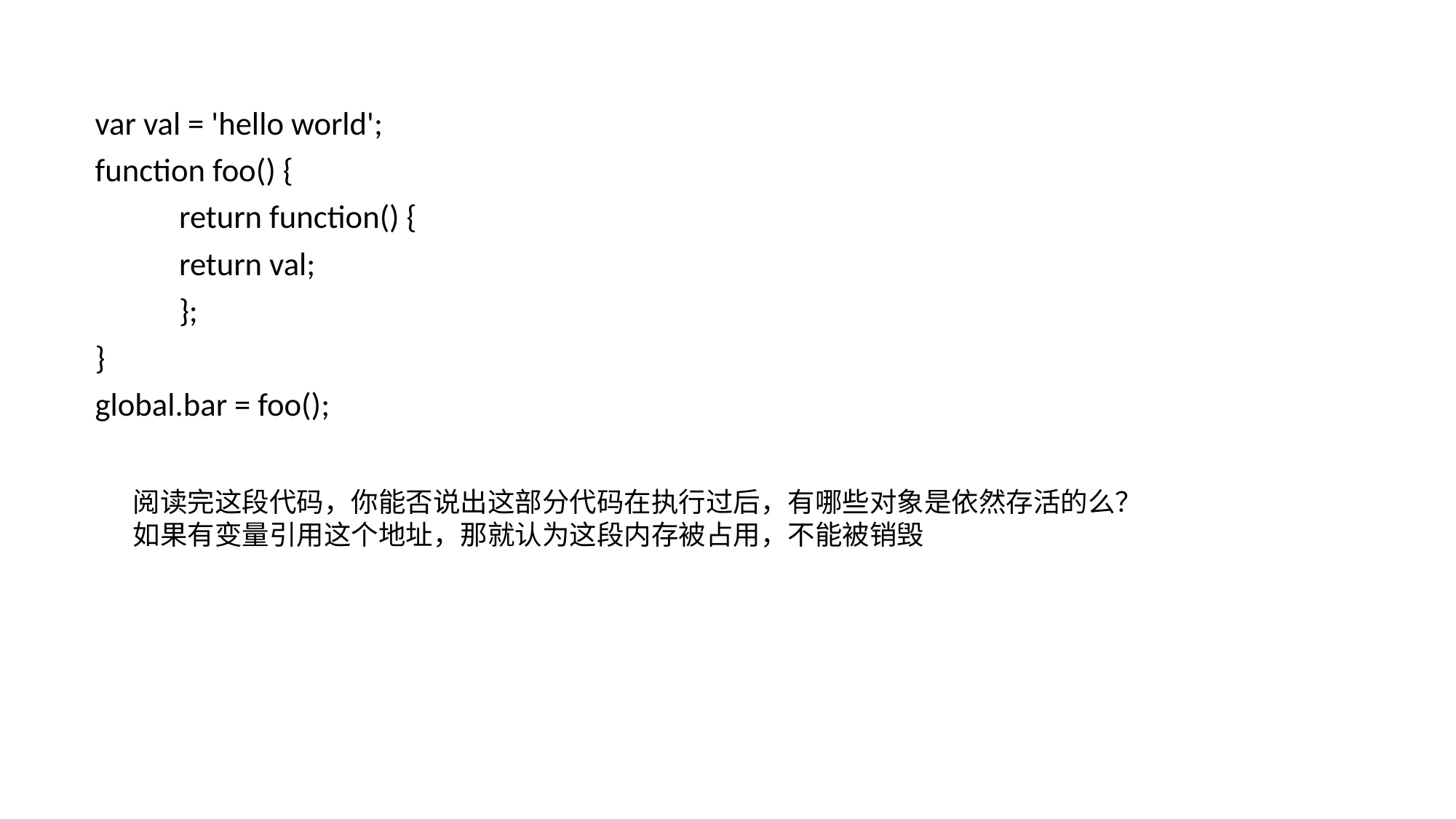

var val = 'hello world';
function foo() {
	return function() {
		return val;
	};
}
global.bar = foo();

阅读完这段代码，你能否说出这部分代码在执行过后，有哪些对象是依然存活的么？
如果有变量引用这个地址，那就认为这段内存被占用，不能被销毁